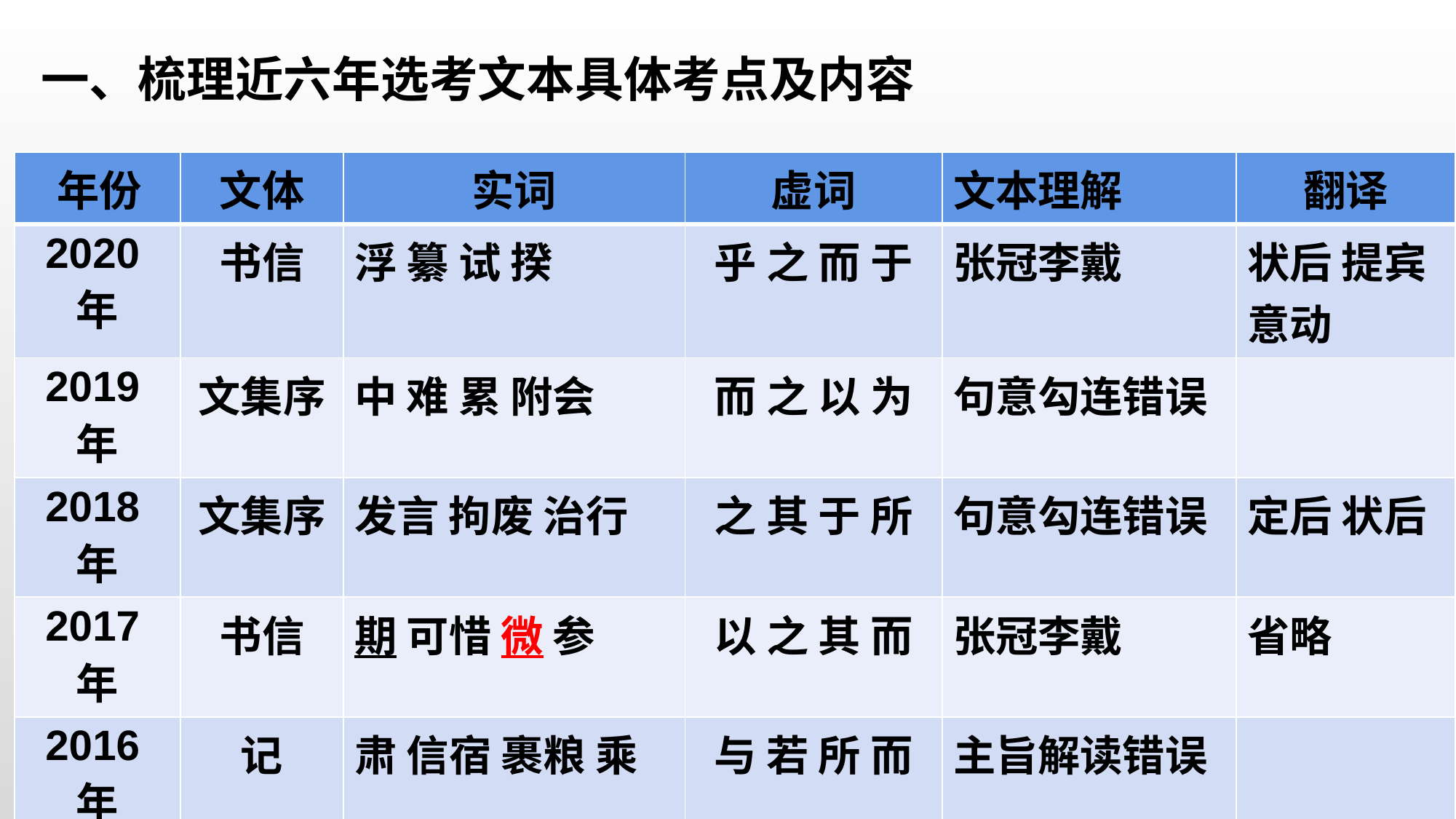

一、梳理近六年选考文本具体考点及内容
| 年份 | 文体 | 实词 | 虚词 | 文本理解 | 翻译 |
| --- | --- | --- | --- | --- | --- |
| 2020年 | 书信 | 浮 纂 试 揆 | 乎 之 而 于 | 张冠李戴 | 状后 提宾 意动 |
| 2019年 | 文集序 | 中 难 累 附会 | 而 之 以 为 | 句意勾连错误 |  |
| 2018年 | 文集序 | 发言 拘废 治行 | 之 其 于 所 | 句意勾连错误 | 定后 状后 |
| 2017年 | 书信 | 期 可惜 微 参 | 以 之 其 而 | 张冠李戴 | 省略 |
| 2016年 | 记 | 肃 信宿 裹粮 乘 | 与 若 所 而 | 主旨解读错误 |  |
| 2015年 | 记 | 坎 冲 下车 赡 | 也 则 而 之 | 句子翻译错误 | 状后 |